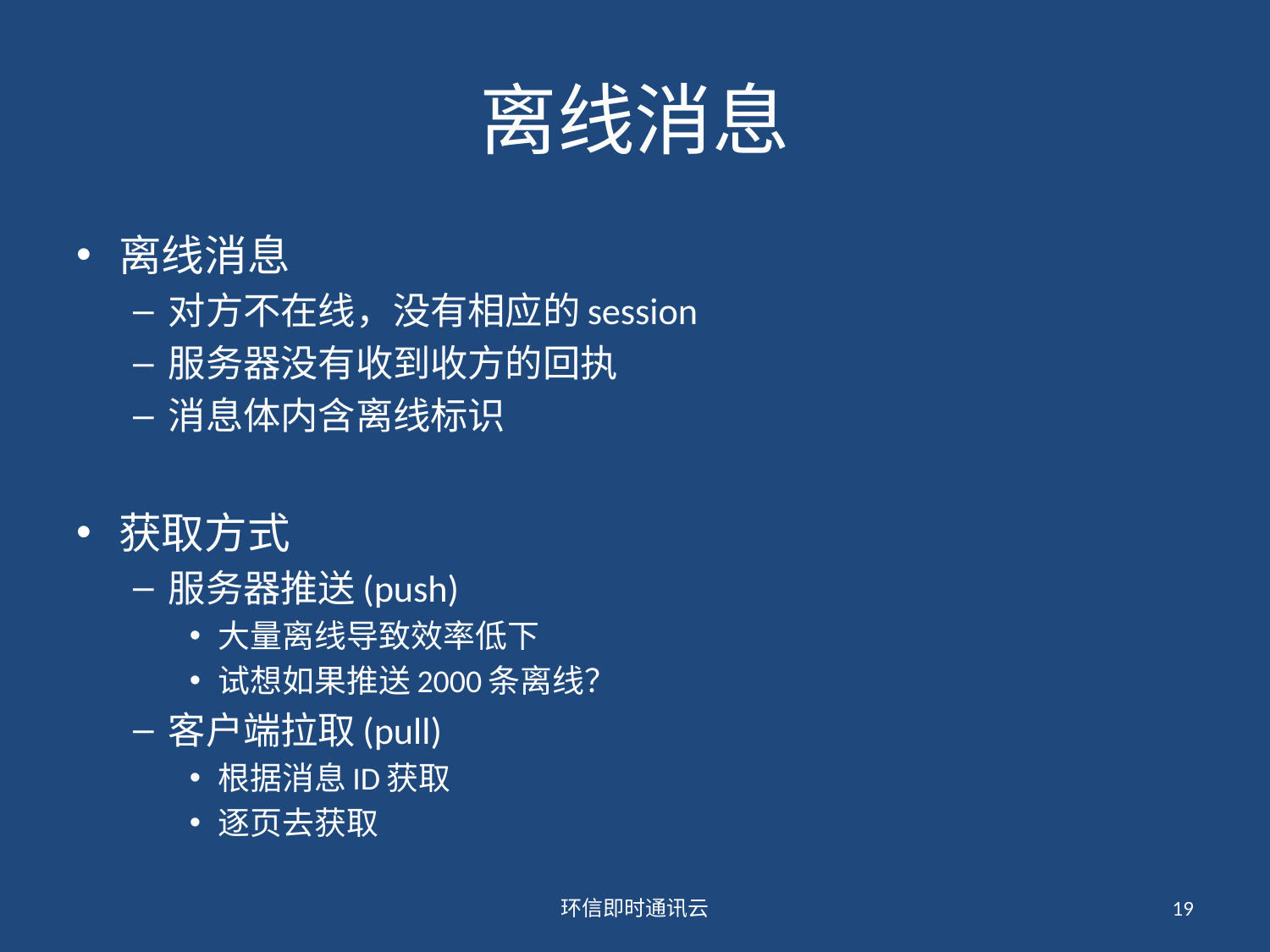

# 离线消息
离线消息
对方不在线，没有相应的session
服务器没有收到收方的回执
消息体内含离线标识

获取方式
服务器推送(push)
大量离线导致效率低下
试想如果推送2000条离线？
客户端拉取(pull)
根据消息ID获取
逐页去获取

环信即时通讯云
19